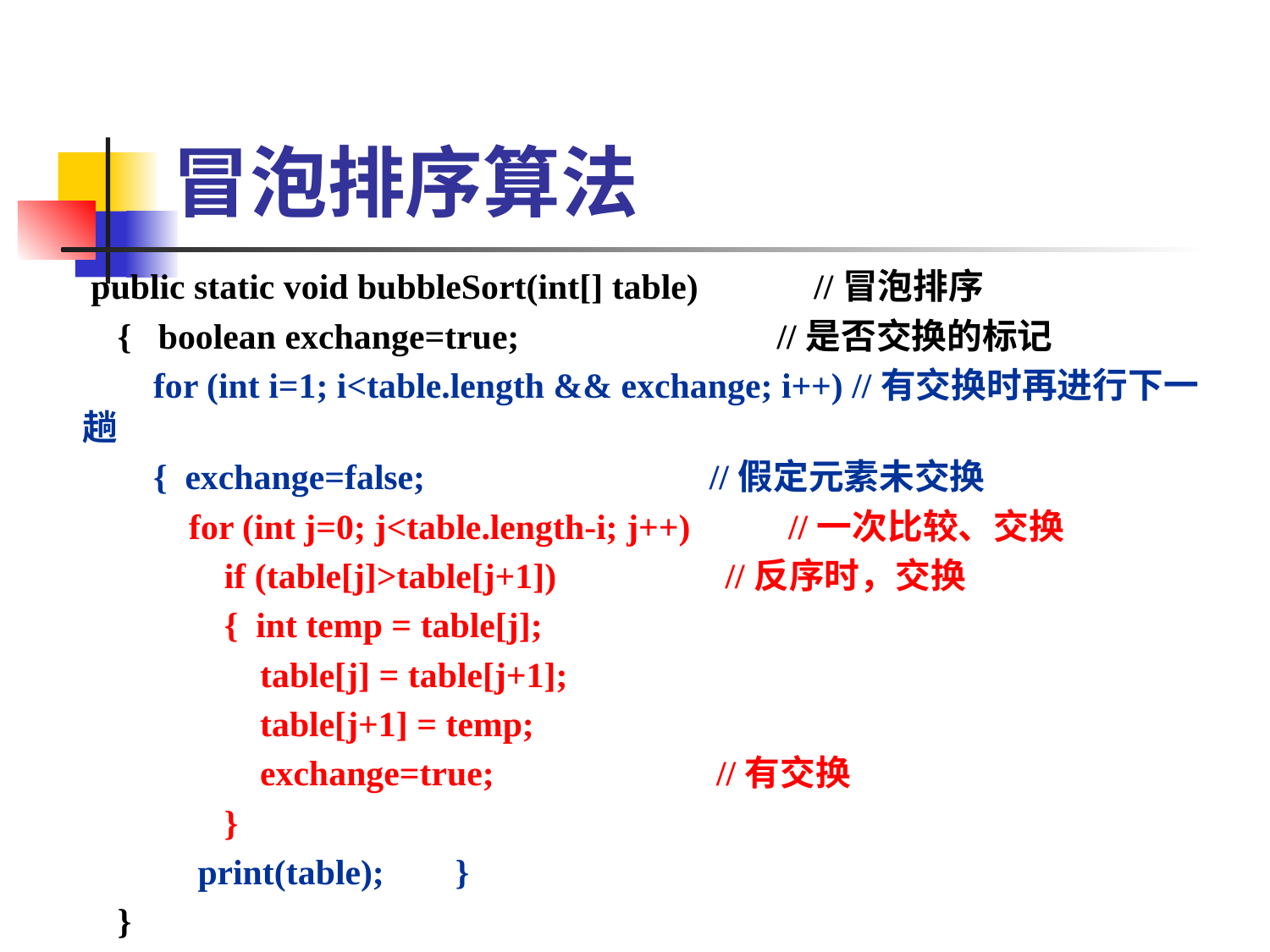

# 冒泡排序算法
 public static void bubbleSort(int[] table)             //冒泡排序
    {   boolean exchange=true;                             //是否交换的标记
        for (int i=1; i<table.length && exchange; i++) //有交换时再进行下一趟
        {  exchange=false;                                //假定元素未交换
            for (int j=0; j<table.length-i; j++)           //一次比较、交换
                if (table[j]>table[j+1])                   //反序时，交换
                {  int temp = table[j];
                    table[j] = table[j+1];
                    table[j+1] = temp;
                    exchange=true;                         //有交换
                }
             print(table);        }
    }
29